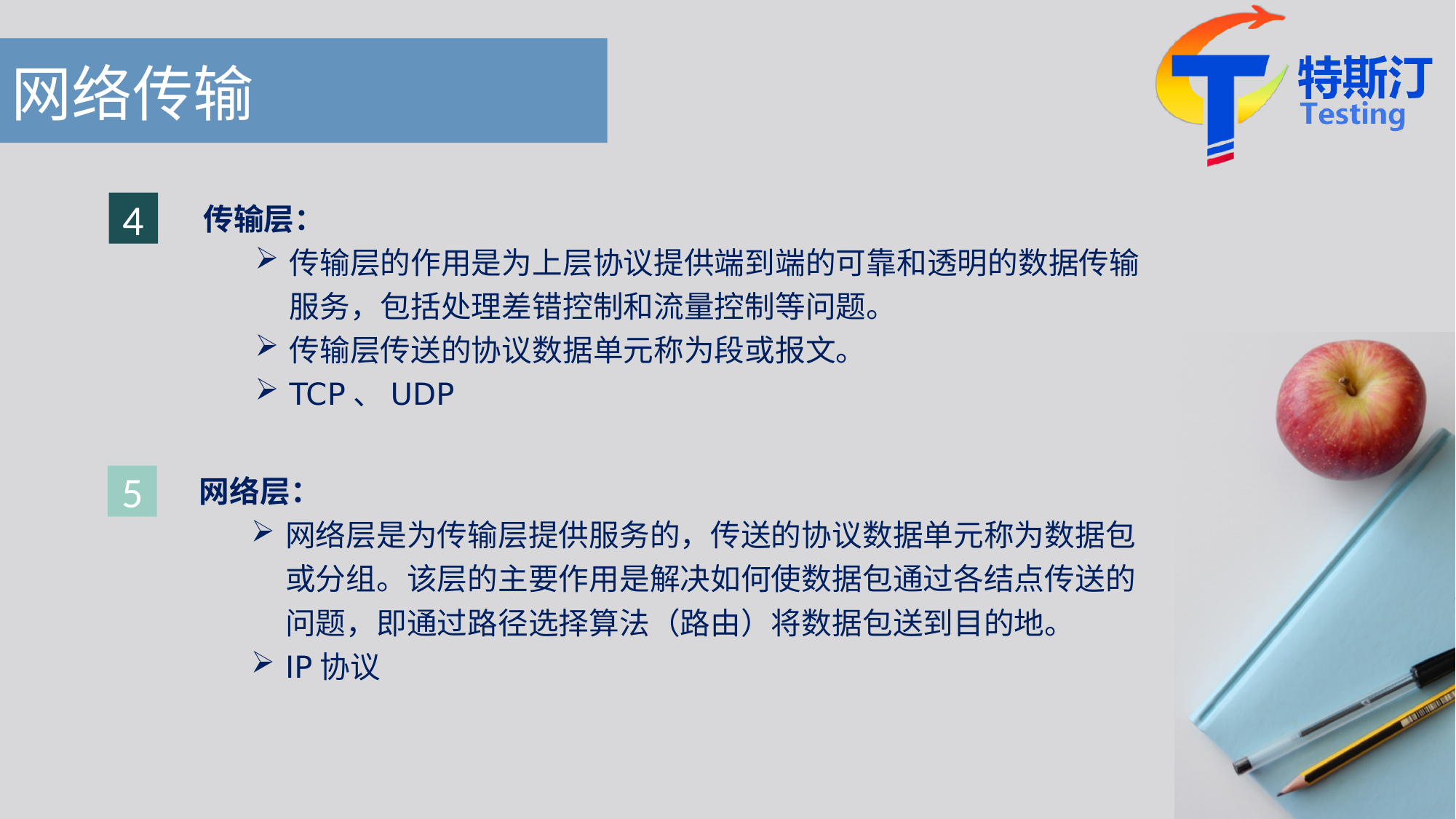

# 网络传输
4
传输层：
传输层的作用是为上层协议提供端到端的可靠和透明的数据传输服务，包括处理差错控制和流量控制等问题。
传输层传送的协议数据单元称为段或报文。
TCP、UDP
网络层：
网络层是为传输层提供服务的，传送的协议数据单元称为数据包或分组。该层的主要作用是解决如何使数据包通过各结点传送的问题，即通过路径选择算法（路由）将数据包送到目的地。
IP协议
5